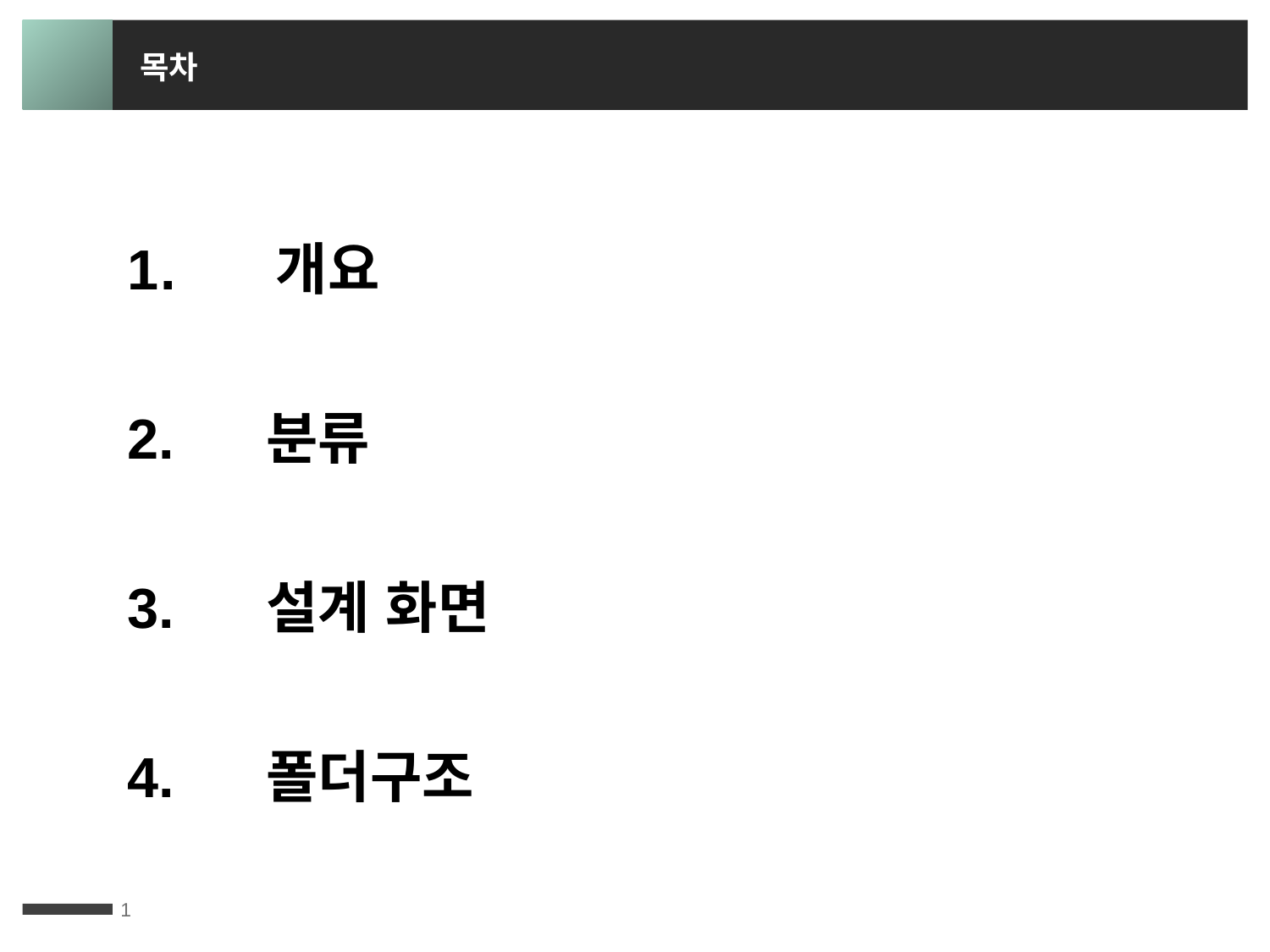

목차
  개요
2.     분류
3.     설계 화면
4.     폴더구조
1